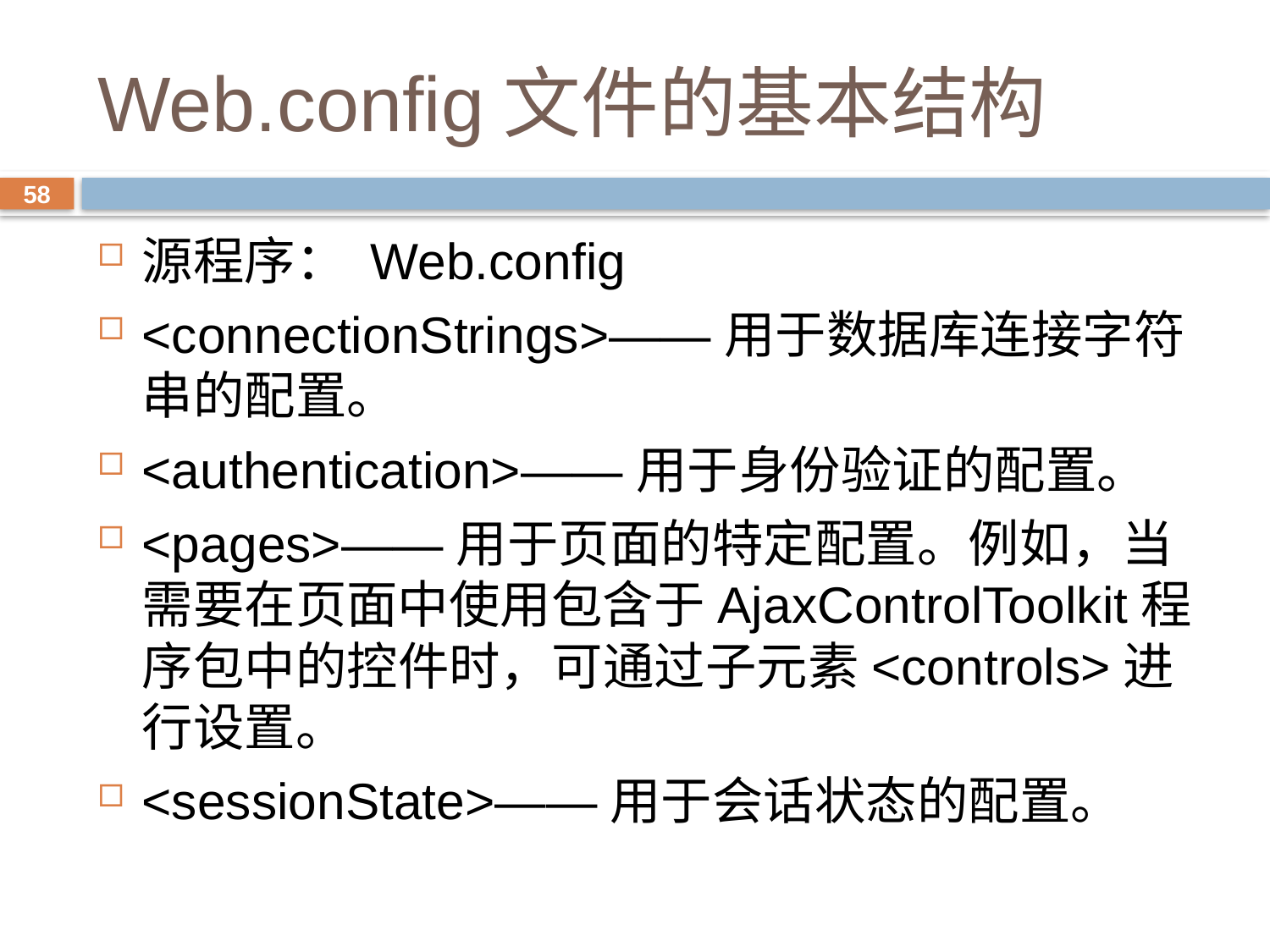

# Web.config文件的基本结构
58
源程序： Web.config
<connectionStrings>——用于数据库连接字符串的配置。
<authentication>——用于身份验证的配置。
<pages>——用于页面的特定配置。例如，当需要在页面中使用包含于AjaxControlToolkit程序包中的控件时，可通过子元素<controls>进行设置。
<sessionState>——用于会话状态的配置。